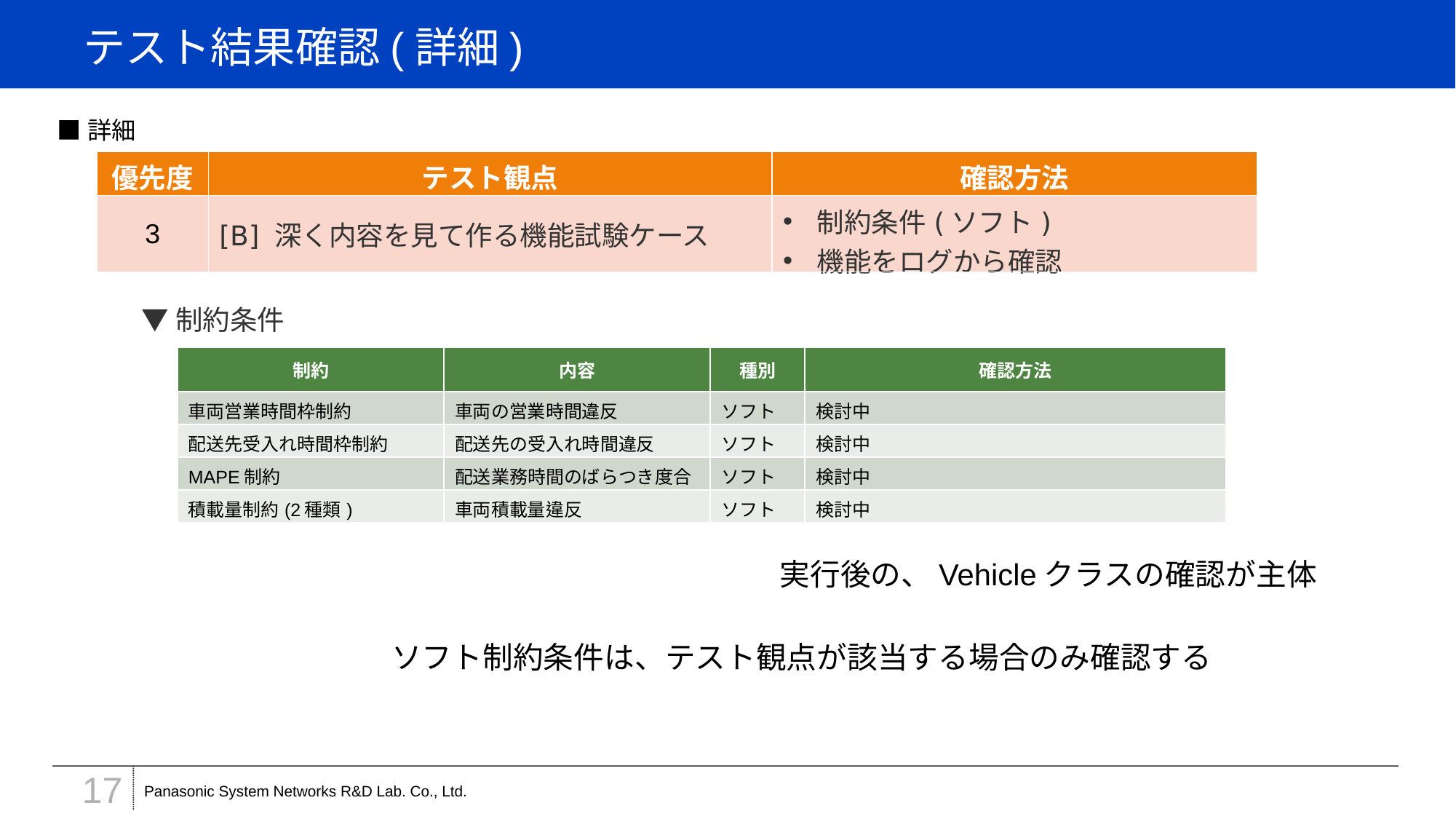

# テスト結果確認(詳細)
■詳細
| 優先度 | テスト観点 | 確認方法 |
| --- | --- | --- |
| 3 | [B] 深く内容を見て作る機能試験ケース | 制約条件(ソフト) 機能をログから確認 |
▼制約条件
| 制約 | 内容 | 種別 | 確認方法 |
| --- | --- | --- | --- |
| 車両営業時間枠制約 | 車両の営業時間違反 | ソフト | 検討中 |
| 配送先受入れ時間枠制約 | 配送先の受入れ時間違反 | ソフト | 検討中 |
| MAPE制約 | 配送業務時間のばらつき度合 | ソフト | 検討中 |
| 積載量制約(2種類) | 車両積載量違反 | ソフト | 検討中 |
実行後の、Vehicleクラスの確認が主体
ソフト制約条件は、テスト観点が該当する場合のみ確認する
17